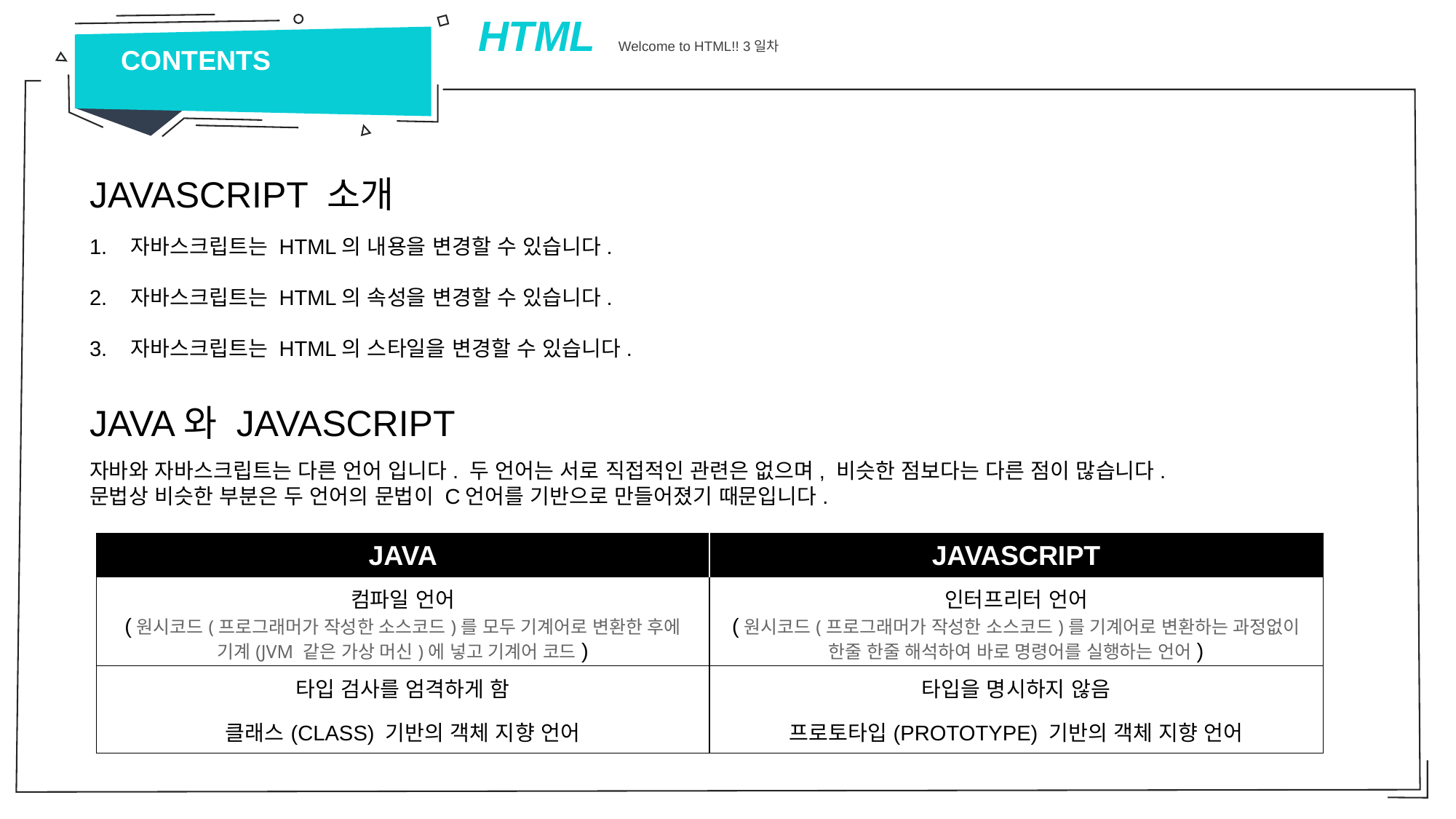

HTML  Welcome to HTML!! 3일차

CONTENTS

JAVASCRIPT 소개
자바스크립트는 HTML의 내용을 변경할 수 있습니다.

자바스크립트는 HTML의 속성을 변경할 수 있습니다.

자바스크립트는 HTML의 스타일을 변경할 수 있습니다.
JAVA와 JAVASCRIPT
자바와 자바스크립트는 다른 언어 입니다. 두 언어는 서로 직접적인 관련은 없으며, 비슷한 점보다는 다른 점이 많습니다.
문법상 비슷한 부분은 두 언어의 문법이 C언어를 기반으로 만들어졌기 때문입니다.
| JAVA | JAVASCRIPT |
| --- | --- |
| 컴파일 언어 (원시코드(프로그래머가 작성한 소스코드)를 모두 기계어로 변환한 후에 기계(JVM 같은 가상 머신)에 넣고 기계어 코드) | 인터프리터 언어 (원시코드(프로그래머가 작성한 소스코드)를 기계어로 변환하는 과정없이 한줄 한줄 해석하여 바로 명령어를 실행하는 언어) |
| 타입 검사를 엄격하게 함 | 타입을 명시하지 않음 |
| 클래스(CLASS) 기반의 객체 지향 언어 | 프로토타입(PROTOTYPE) 기반의 객체 지향 언어 |